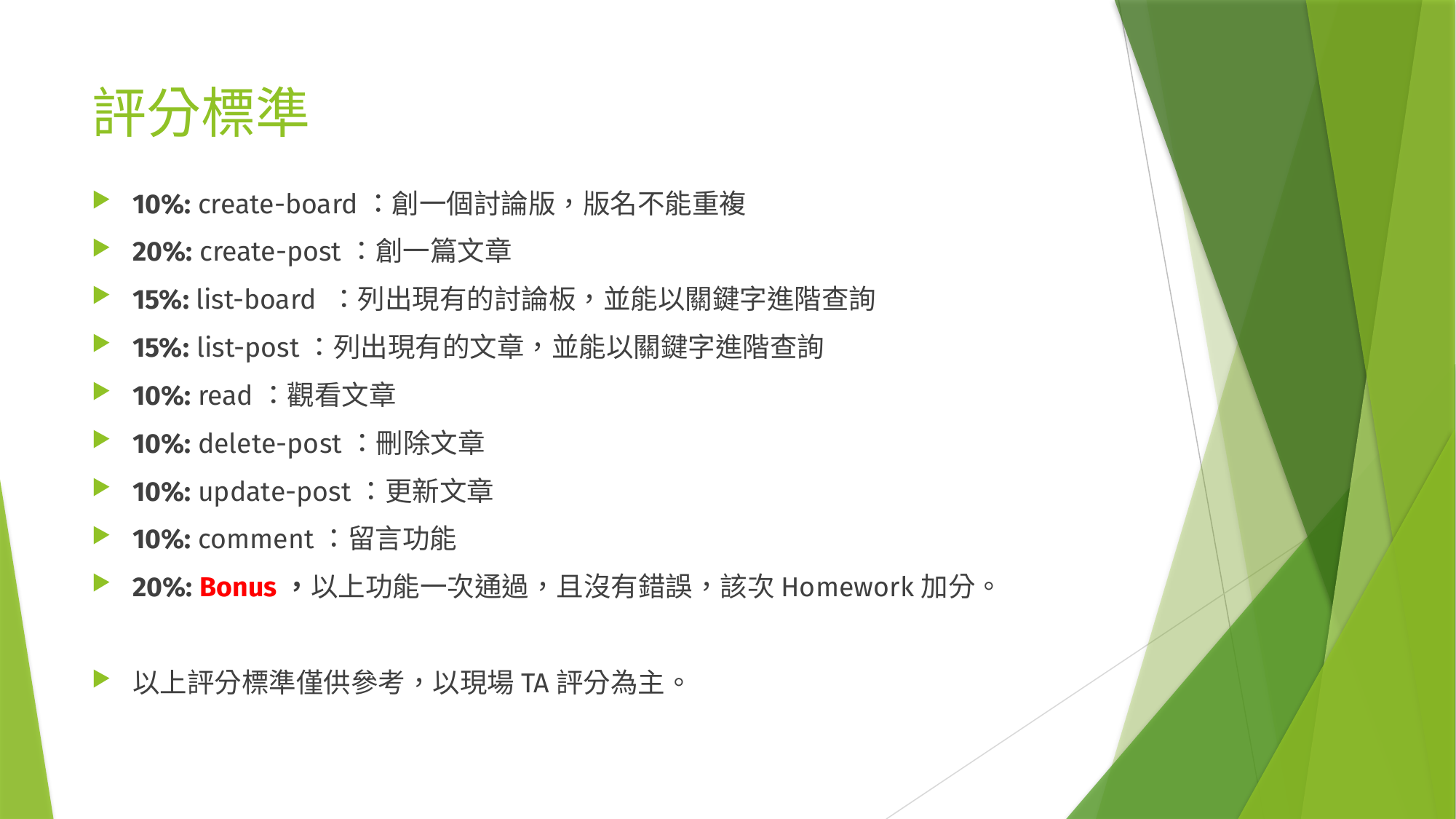

# 評分標準
10%: create-board：創一個討論版，版名不能重複
20%: create-post：創一篇文章
15%: list-board ：列出現有的討論板，並能以關鍵字進階查詢
15%: list-post：列出現有的文章，並能以關鍵字進階查詢
10%: read：觀看文章
10%: delete-post：刪除文章
10%: update-post：更新文章
10%: comment：留言功能
20%: Bonus，以上功能一次通過，且沒有錯誤，該次Homework加分。

以上評分標準僅供參考，以現場TA評分為主。